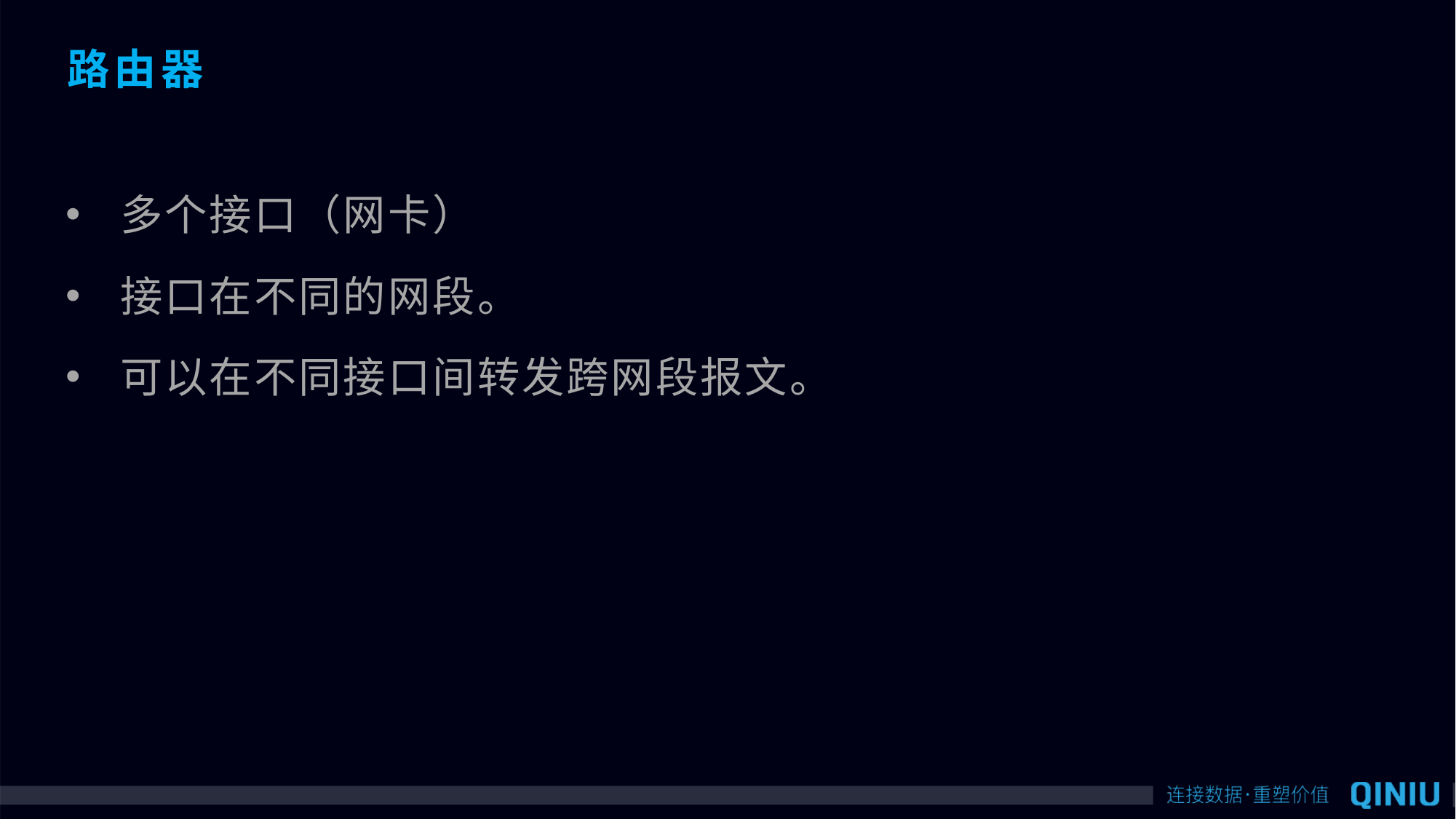

# 路由器
多个接口（网卡）
接口在不同的网段。
可以在不同接口间转发跨网段报文。